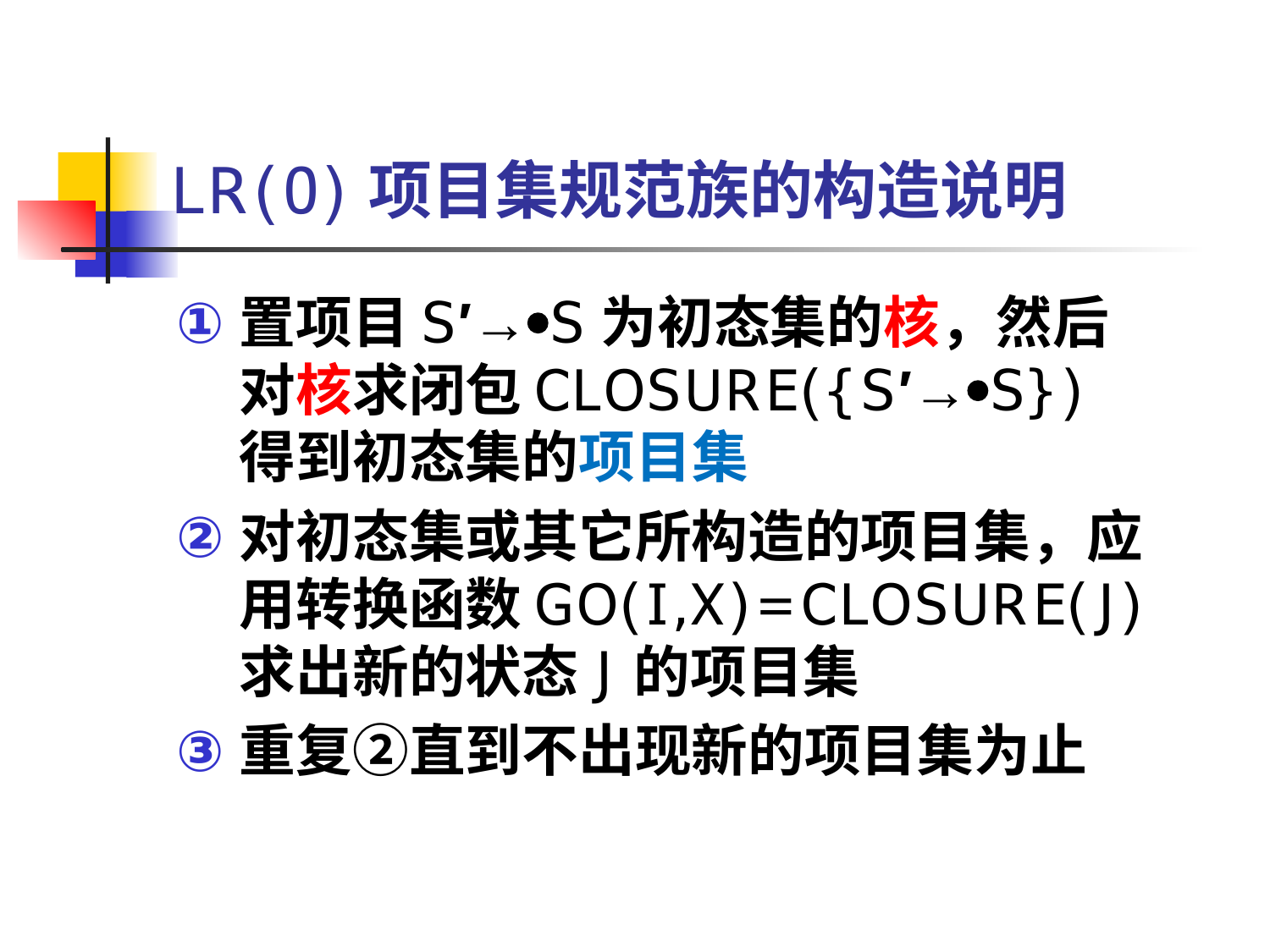

# LR(0)项目集规范族的构造说明
置项目S′→•S为初态集的核，然后对核求闭包CLOSURE({S′→•S}) 得到初态集的项目集
对初态集或其它所构造的项目集，应用转换函数GO(I,X)=CLOSURE(J)求出新的状态J的项目集
重复②直到不出现新的项目集为止